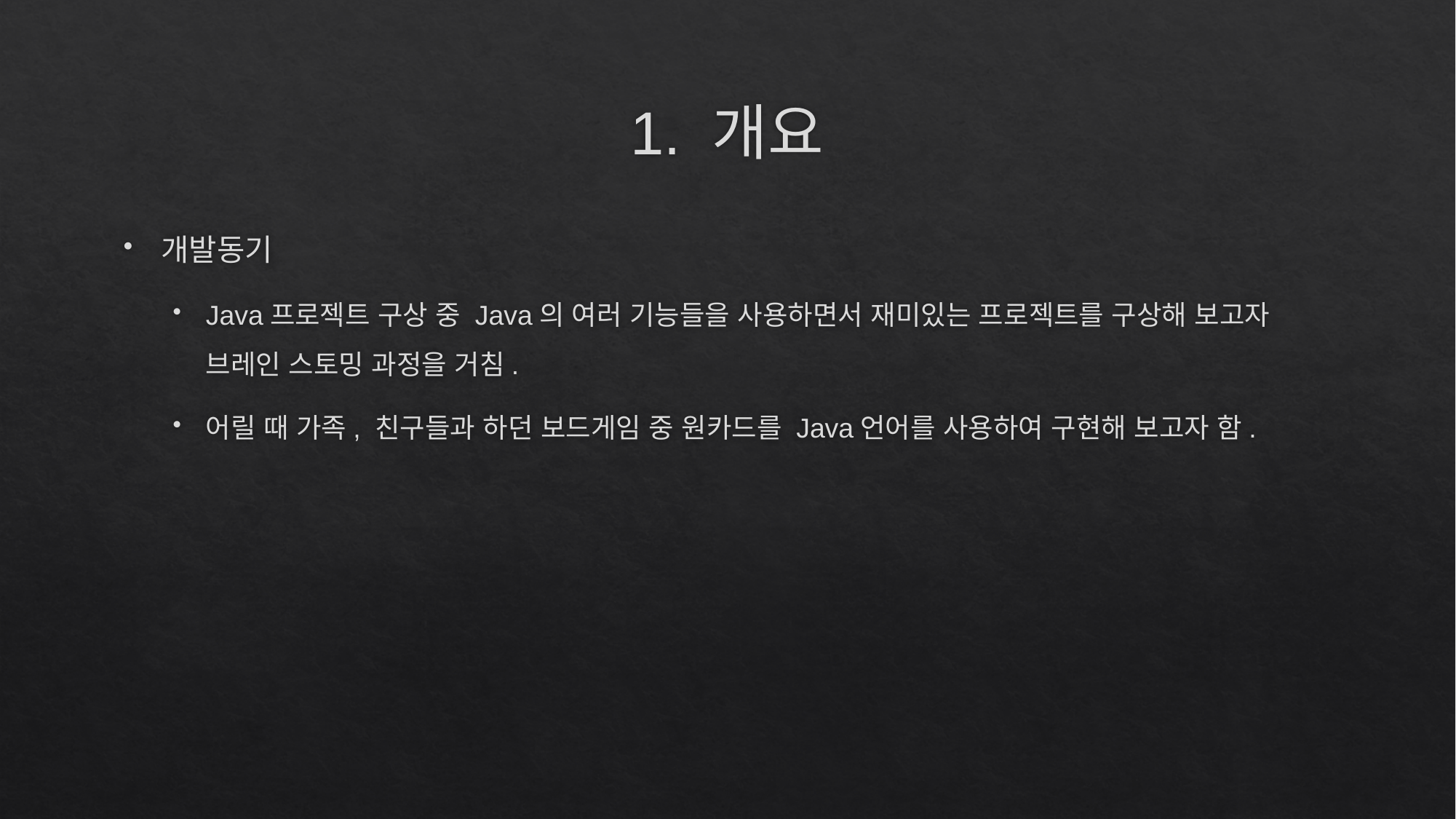

# 1. 개요
개발동기
Java프로젝트 구상 중 Java의 여러 기능들을 사용하면서 재미있는 프로젝트를 구상해 보고자 브레인 스토밍 과정을 거침.
어릴 때 가족, 친구들과 하던 보드게임 중 원카드를 Java언어를 사용하여 구현해 보고자 함.